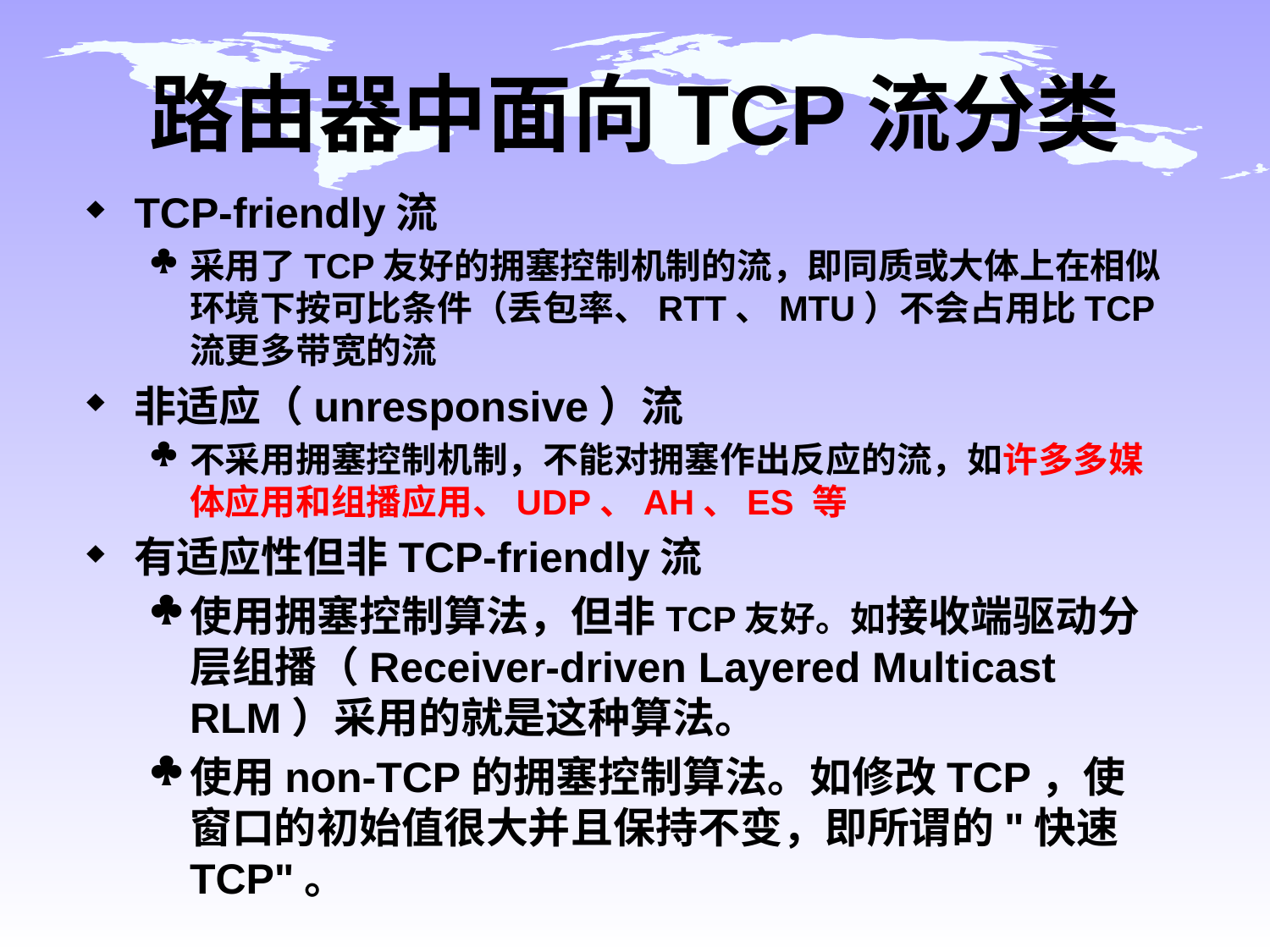

# 路由器中面向TCP流分类
TCP-friendly流
采用了TCP友好的拥塞控制机制的流，即同质或大体上在相似环境下按可比条件（丢包率、RTT、MTU）不会占用比TCP流更多带宽的流
非适应（unresponsive）流
不采用拥塞控制机制，不能对拥塞作出反应的流，如许多多媒体应用和组播应用、UDP、AH、ES 等
有适应性但非TCP-friendly流
使用拥塞控制算法，但非TCP友好。如接收端驱动分层组播（Receiver-driven Layered Multicast RLM）采用的就是这种算法。
使用non-TCP的拥塞控制算法。如修改TCP，使窗口的初始值很大并且保持不变，即所谓的"快速TCP"。